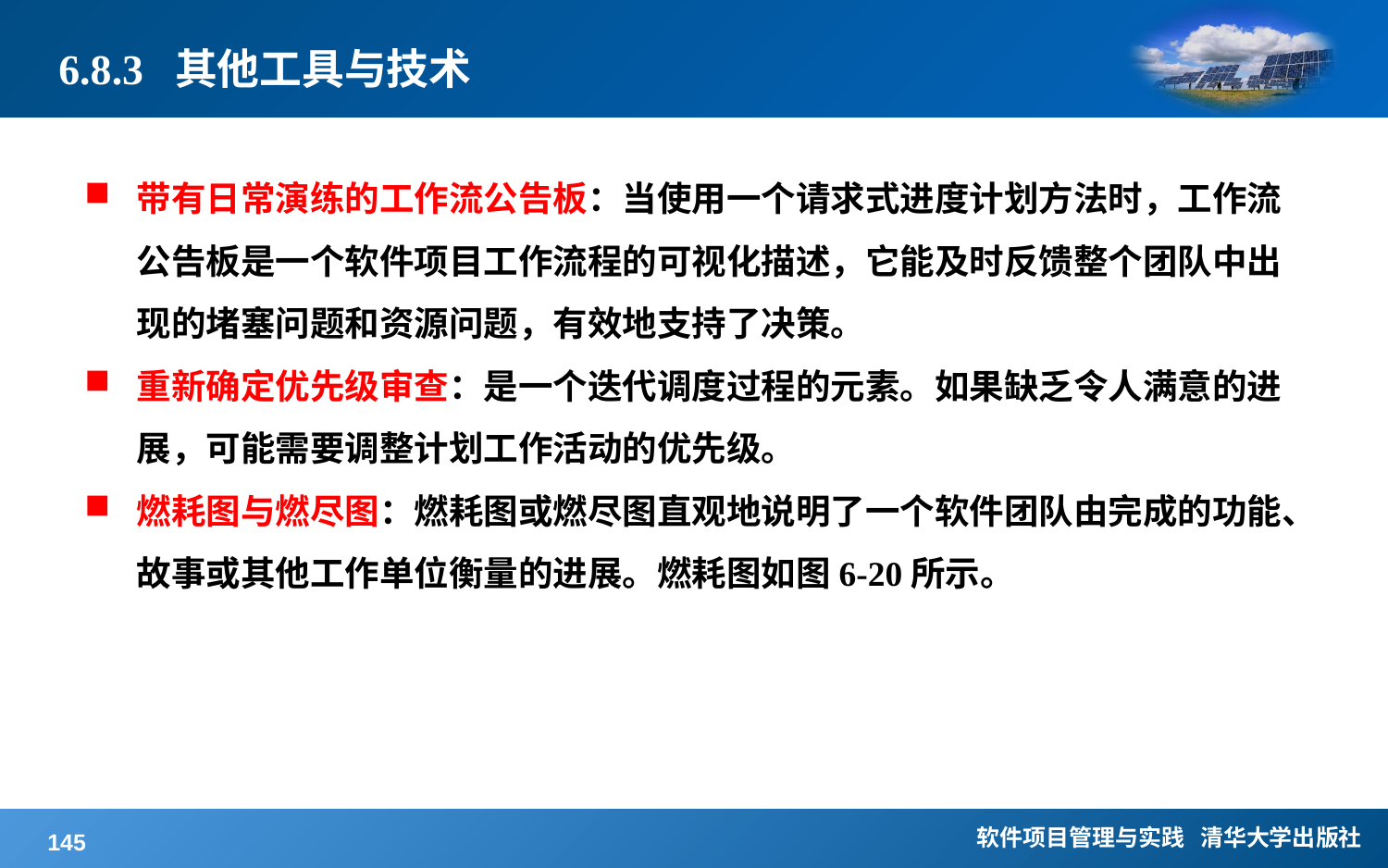

# 6.8.3  其他工具与技术
带有日常演练的工作流公告板：当使用一个请求式进度计划方法时，工作流公告板是一个软件项目工作流程的可视化描述，它能及时反馈整个团队中出现的堵塞问题和资源问题，有效地支持了决策。
重新确定优先级审查：是一个迭代调度过程的元素。如果缺乏令人满意的进展，可能需要调整计划工作活动的优先级。
燃耗图与燃尽图：燃耗图或燃尽图直观地说明了一个软件团队由完成的功能、故事或其他工作单位衡量的进展。燃耗图如图6-20所示。